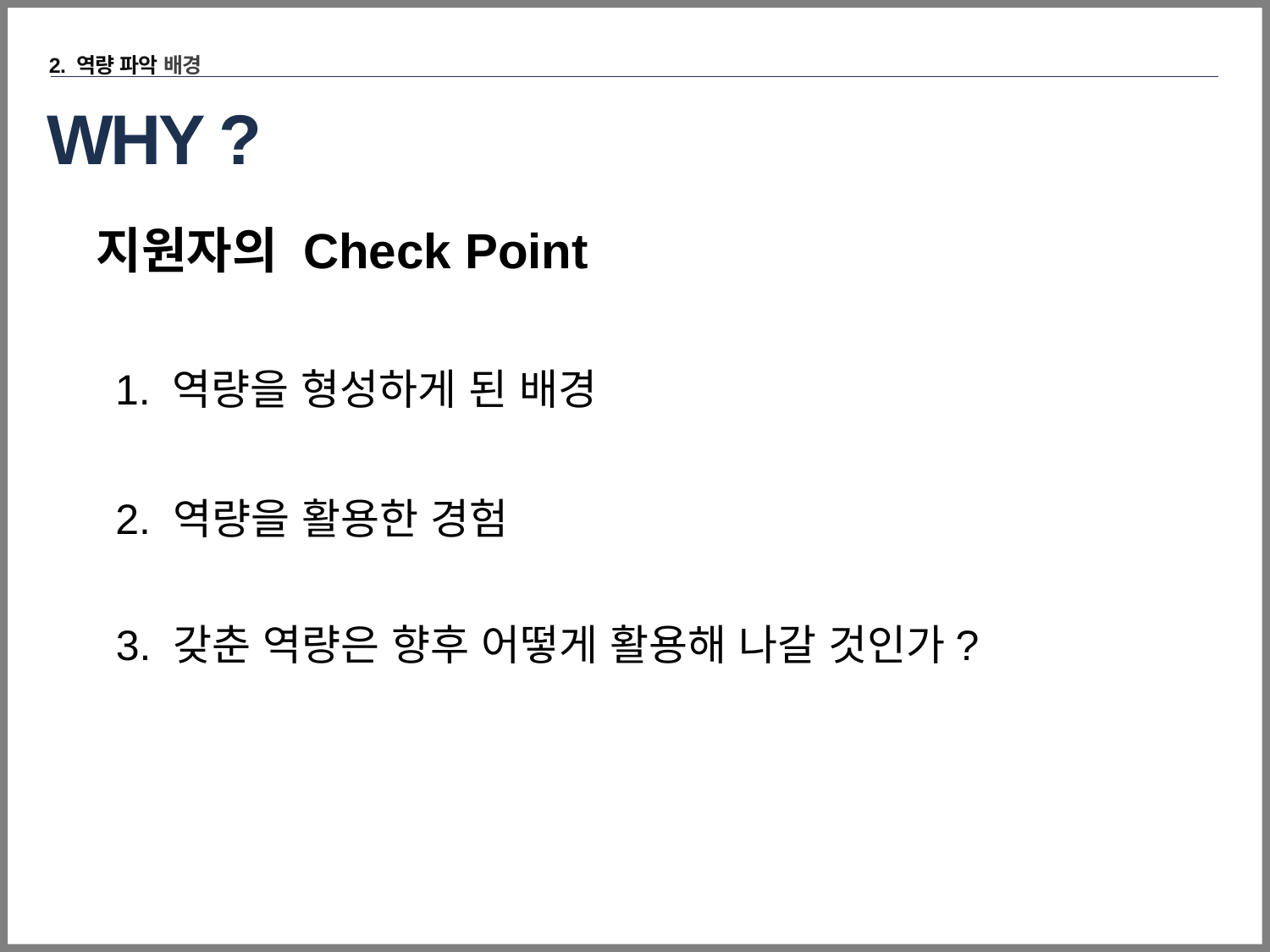

2. 역량 파악 배경
# WHY ?
지원자의 Check Point
1. 역량을 형성하게 된 배경
2. 역량을 활용한 경험
3. 갖춘 역량은 향후 어떻게 활용해 나갈 것인가?